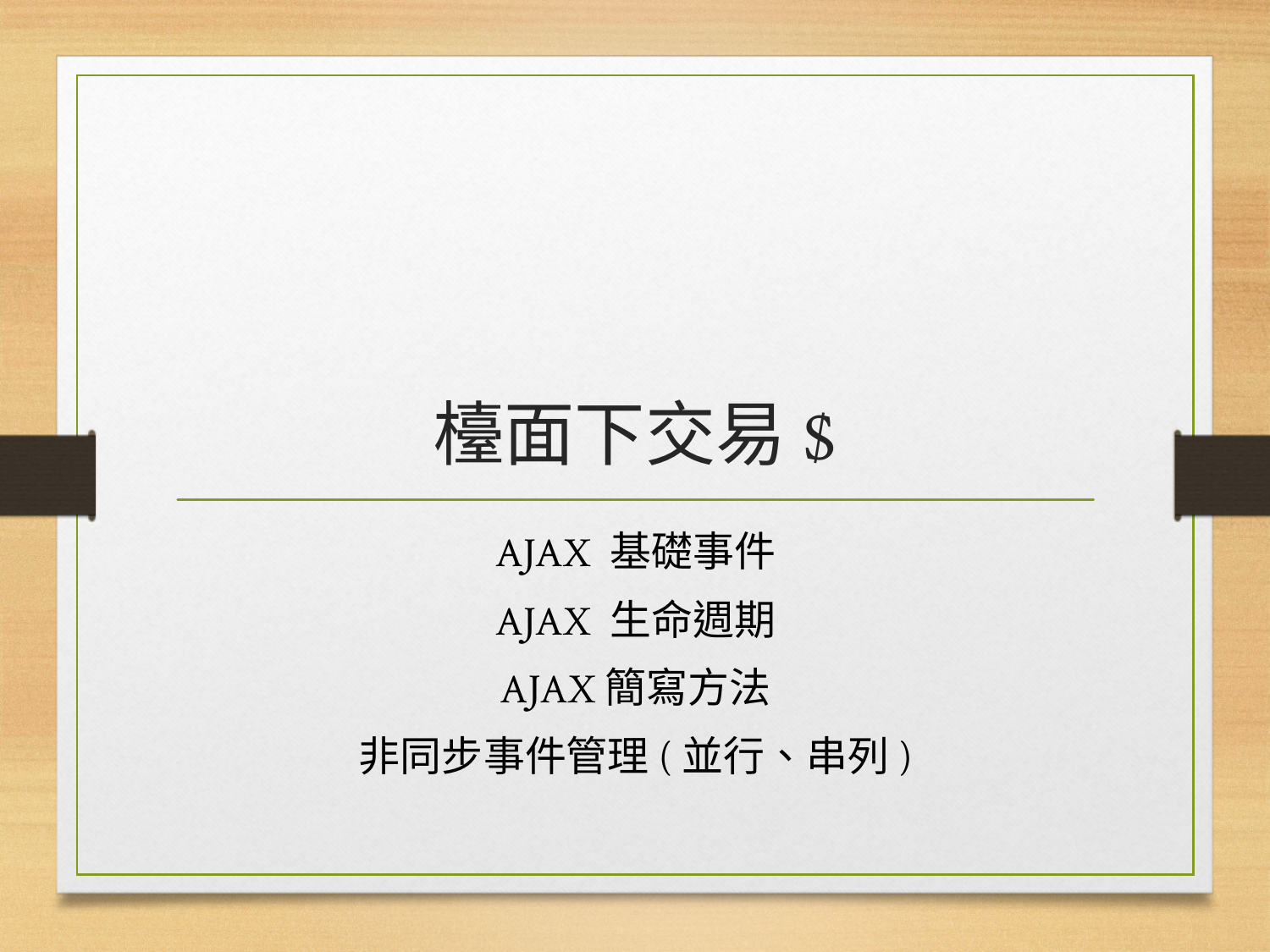

# 檯面下交易$
AJAX 基礎事件
AJAX 生命週期
AJAX簡寫方法
非同步事件管理(並行、串列)